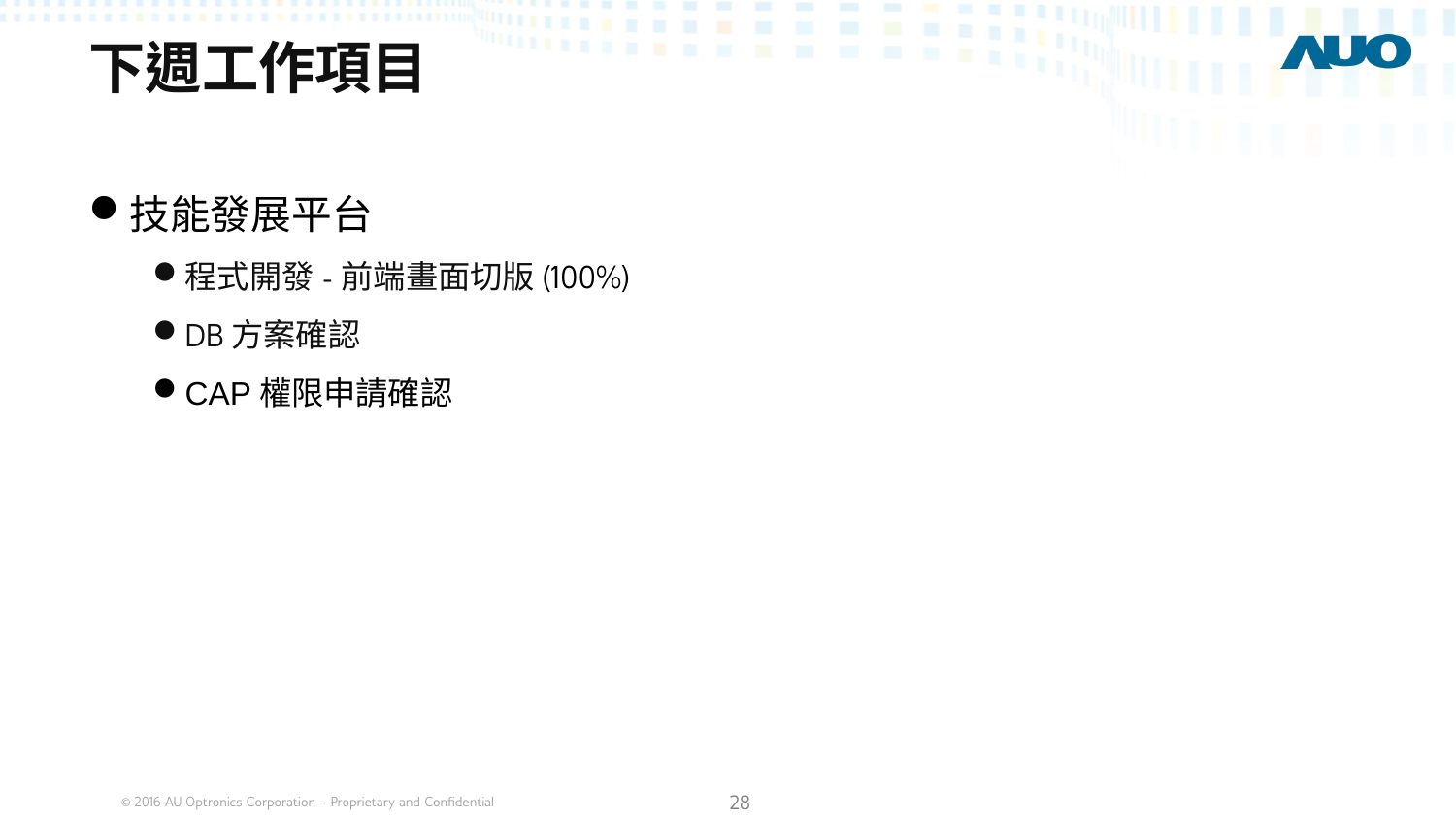

# 下週工作項目
技能發展平台
程式開發-前端畫面切版(100%)
DB方案確認
CAP權限申請確認